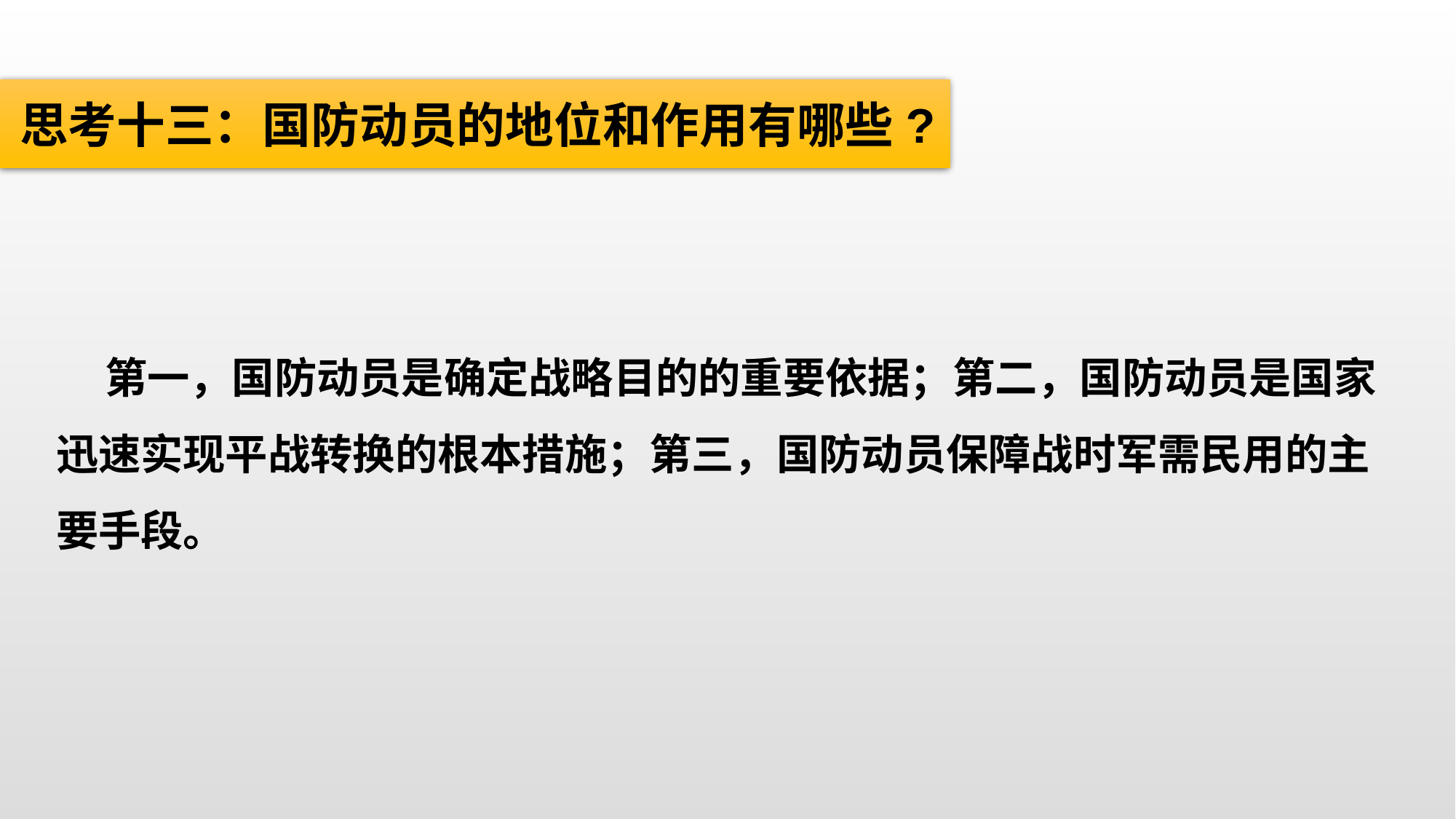

思考十三：国防动员的地位和作用有哪些?
    第一，国防动员是确定战略目的的重要依据；第二，国防动员是国家迅速实现平战转换的根本措施；第三，国防动员保障战时军需民用的主要手段。